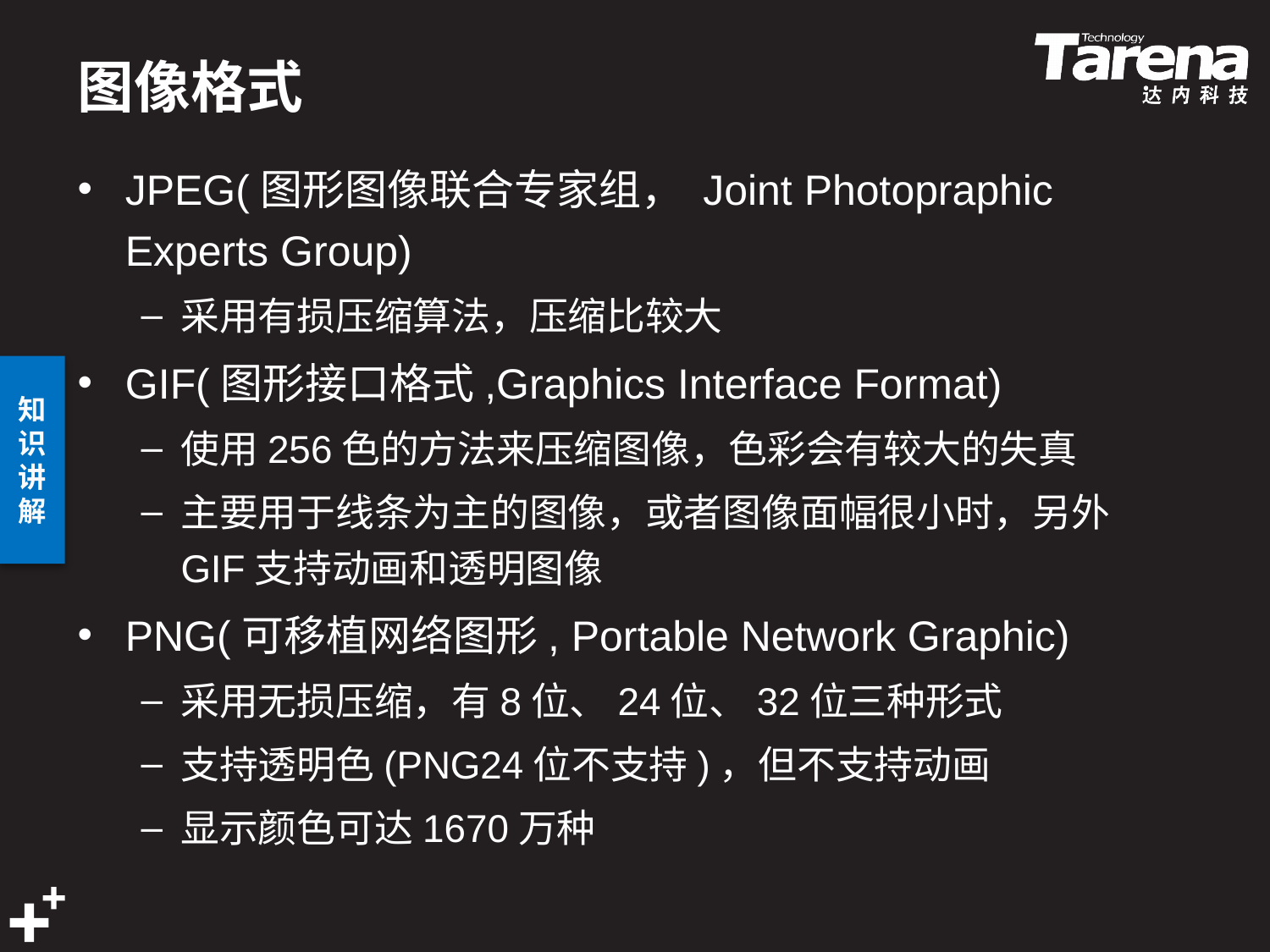

# 图像格式
JPEG(图形图像联合专家组， Joint Photopraphic Experts Group)
采用有损压缩算法，压缩比较大
GIF(图形接口格式,Graphics Interface Format)
使用256色的方法来压缩图像，色彩会有较大的失真
主要用于线条为主的图像，或者图像面幅很小时，另外GIF支持动画和透明图像
PNG(可移植网络图形, Portable Network Graphic)
采用无损压缩，有8位、24位、32位三种形式
支持透明色(PNG24位不支持)，但不支持动画
显示颜色可达1670万种